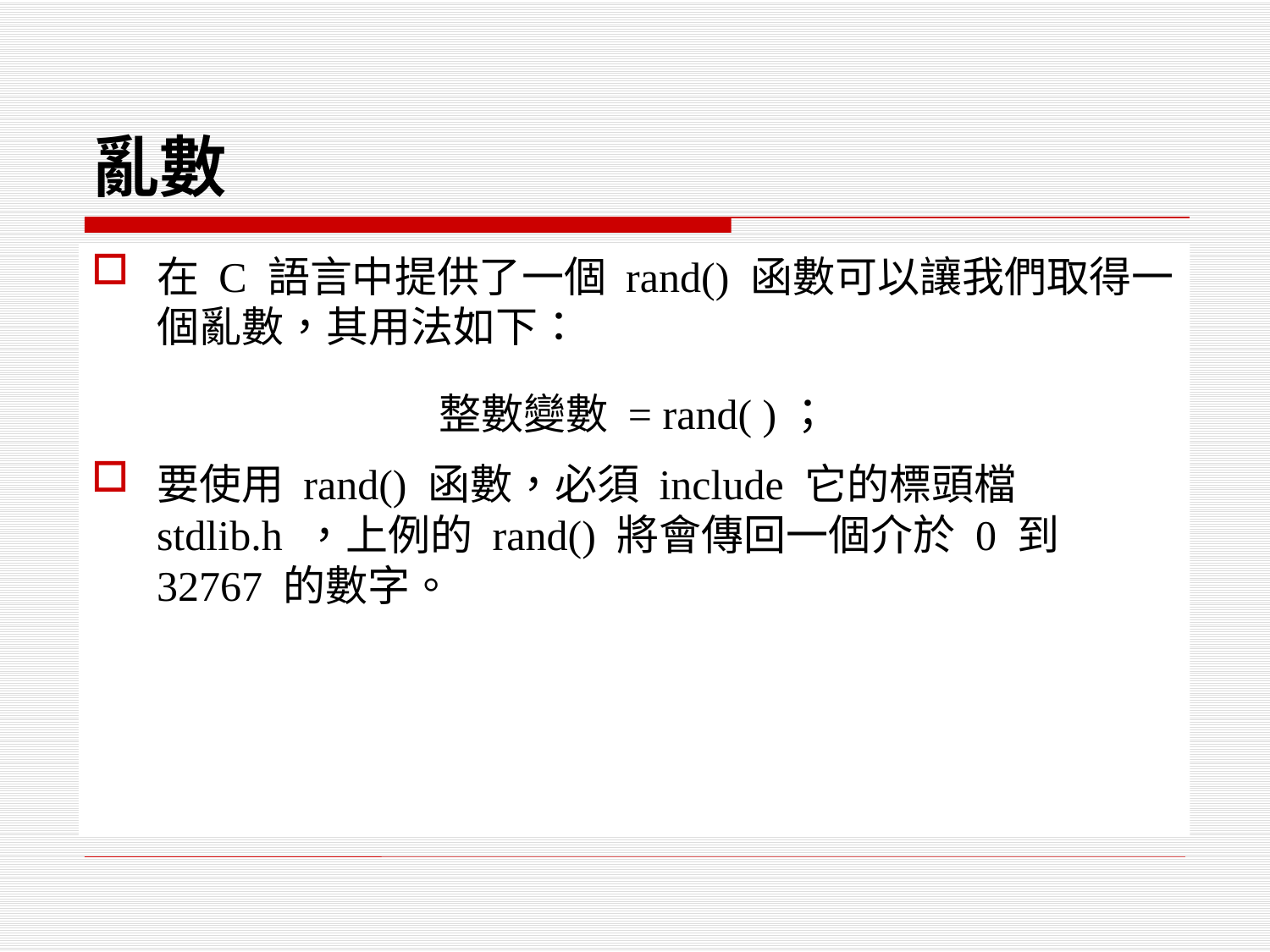

# 亂數
在 C 語言中提供了一個 rand() 函數可以讓我們取得一個亂數，其用法如下：
整數變數 = rand( )；
要使用 rand() 函數，必須 include 它的標頭檔 stdlib.h ，上例的 rand() 將會傳回一個介於 0 到 32767 的數字。